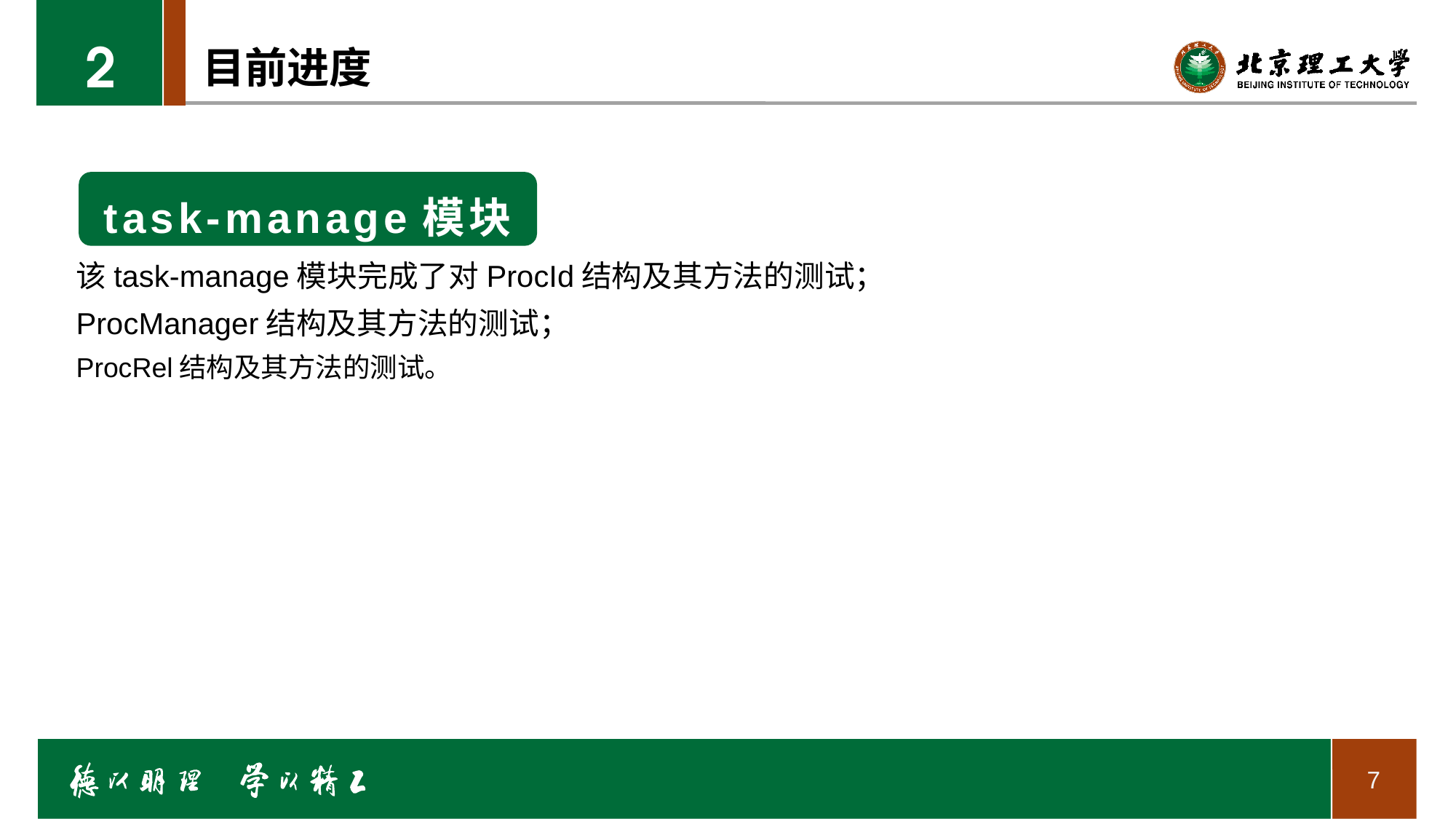

2
# 目前进度
task-manage模块
该task-manage模块完成了对ProcId结构及其方法的测试；
ProcManager结构及其方法的测试；
ProcRel结构及其方法的测试。